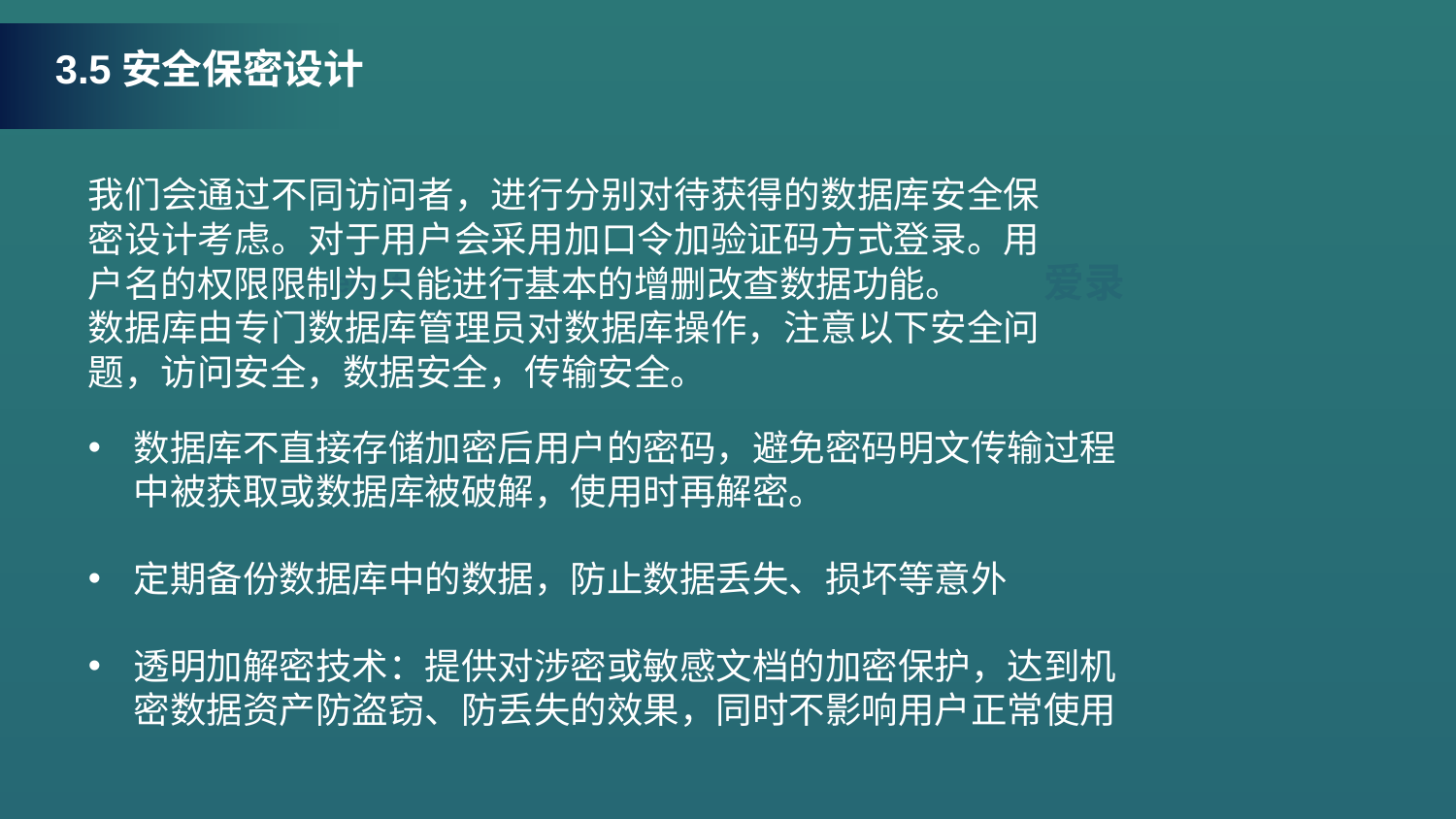

3.5安全保密设计
我们会通过不同访问者，进行分别对待获得的数据库安全保密设计考虑。对于用户会采用加口令加验证码方式登录。用户名的权限限制为只能进行基本的增删改查数据功能。
数据库由专门数据库管理员对数据库操作，注意以下安全问题，访问安全，数据安全，传输安全。
爱录
pop weight
数据库不直接存储加密后用户的密码，避免密码明文传输过程中被获取或数据库被破解，使用时再解密。

定期备份数据库中的数据，防止数据丢失、损坏等意外

透明加解密技术：提供对涉密或敏感文档的加密保护，达到机密数据资产防盗窃、防丢失的效果，同时不影响用户正常使用